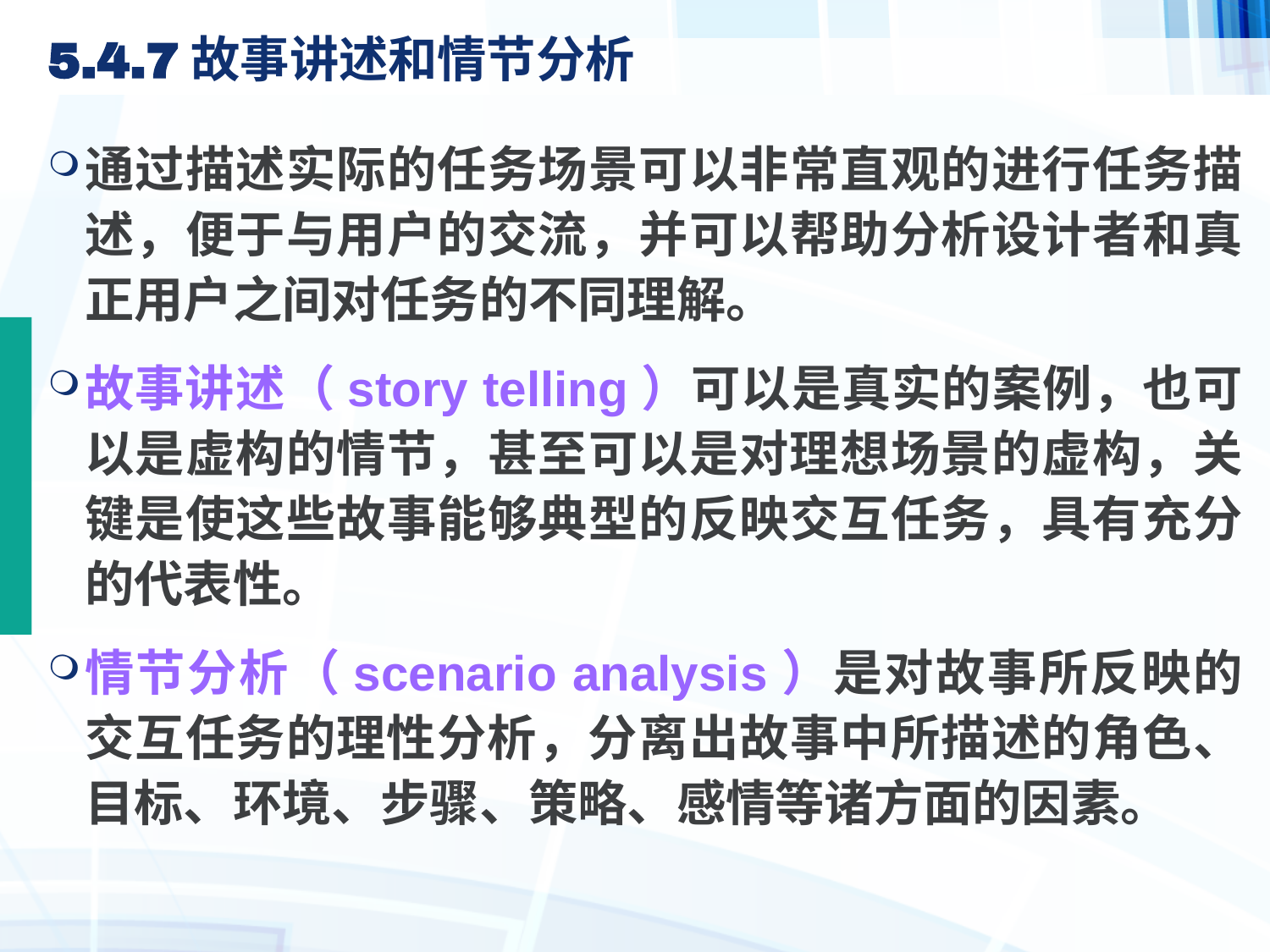

# 5.4.7故事讲述和情节分析
通过描述实际的任务场景可以非常直观的进行任务描述，便于与用户的交流，并可以帮助分析设计者和真正用户之间对任务的不同理解。
故事讲述（story telling）可以是真实的案例，也可以是虚构的情节，甚至可以是对理想场景的虚构，关键是使这些故事能够典型的反映交互任务，具有充分的代表性。
情节分析（scenario analysis）是对故事所反映的交互任务的理性分析，分离出故事中所描述的角色、目标、环境、步骤、策略、感情等诸方面的因素。